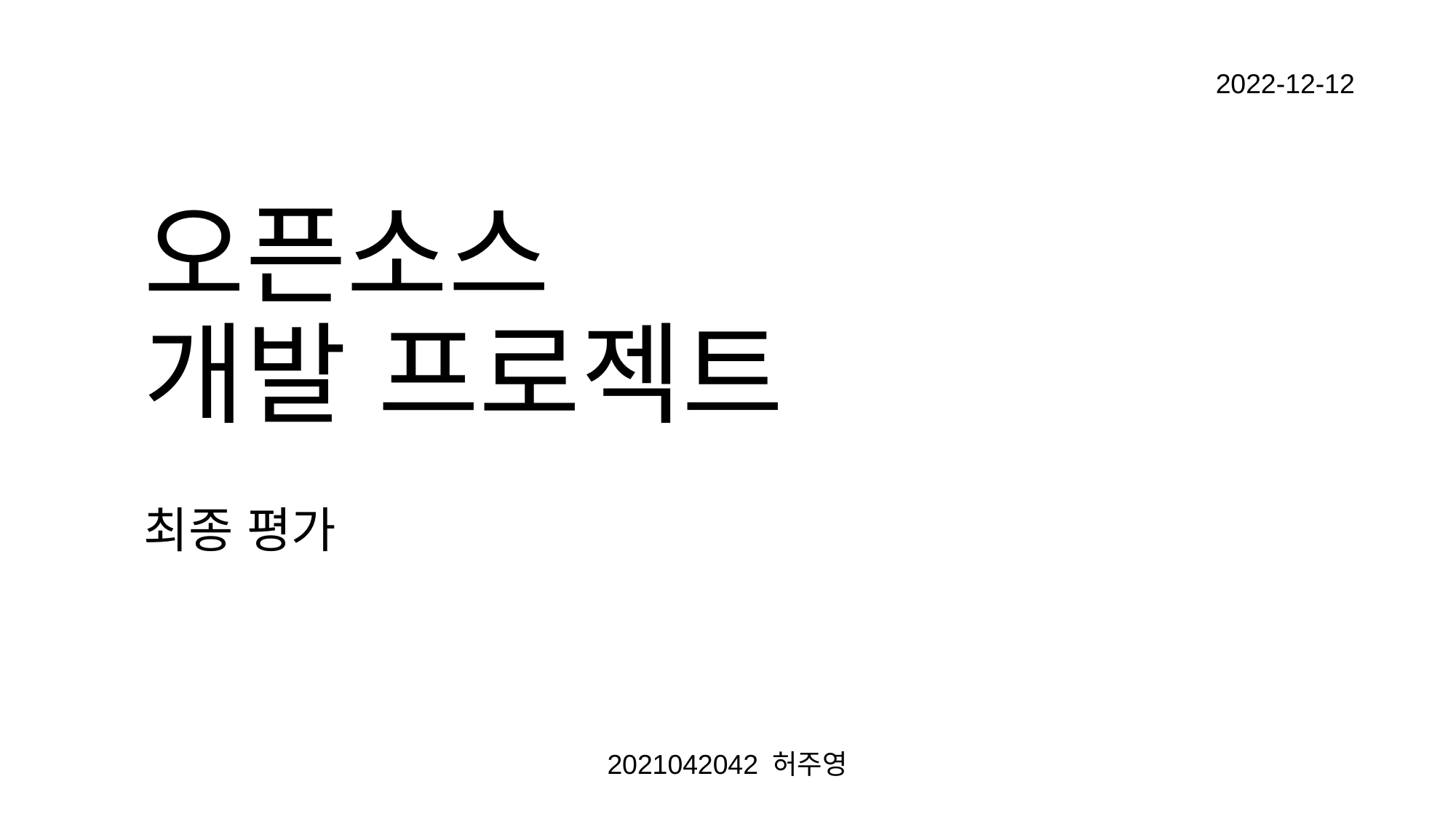

2022-12-12
# 오픈소스 개발 프로젝트
최종 평가
2021042042 허주영